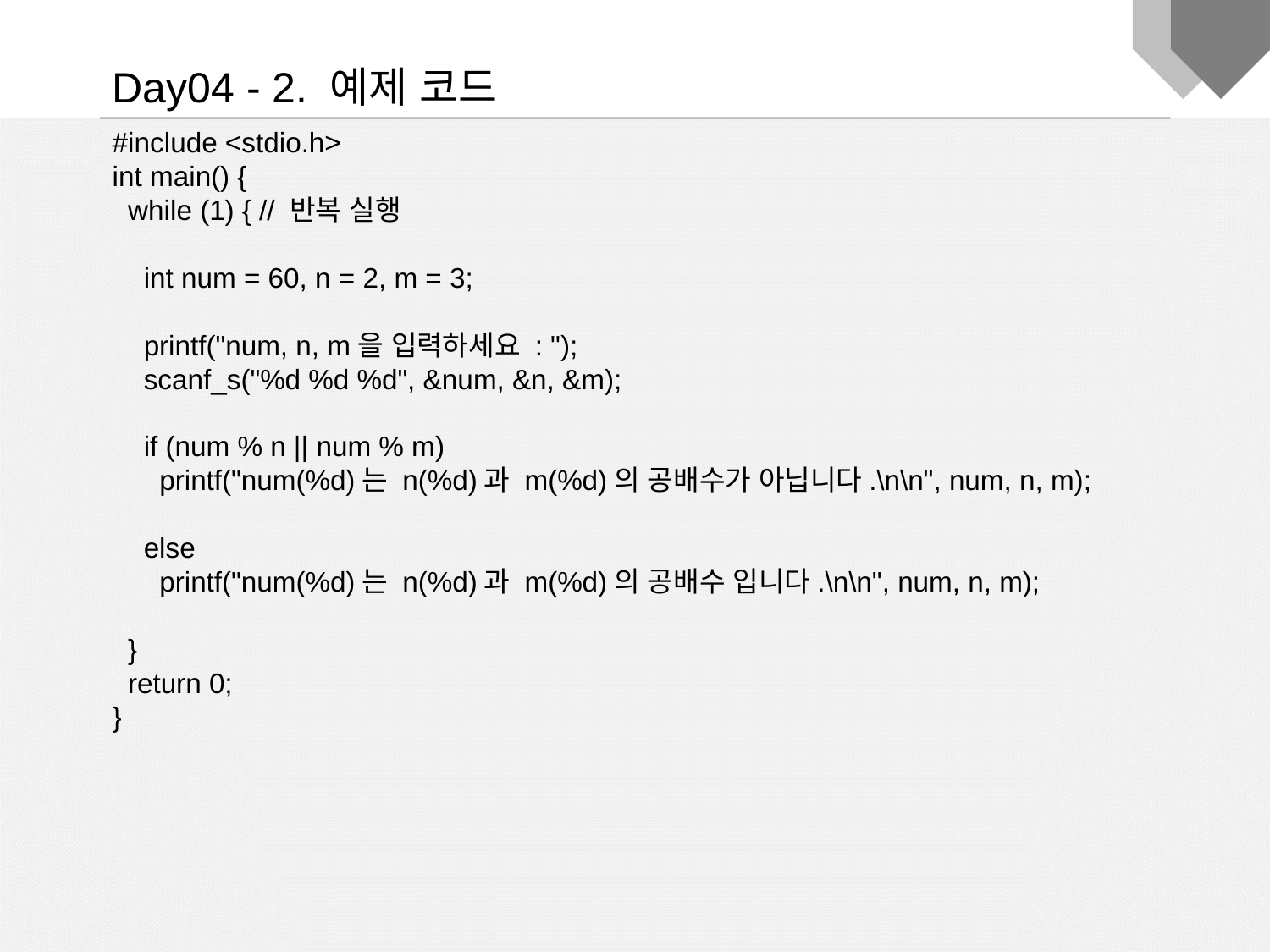

Day04 - 2. 예제 코드
#include <stdio.h>
int main() {
  while (1) { // 반복 실행

    int num = 60, n = 2, m = 3;

    printf("num, n, m을 입력하세요 : ");
    scanf_s("%d %d %d", &num, &n, &m);

    if (num % n || num % m)
      printf("num(%d)는 n(%d)과 m(%d)의 공배수가 아닙니다.\n\n", num, n, m);

    else
      printf("num(%d)는 n(%d)과 m(%d)의 공배수 입니다.\n\n", num, n, m);

  }
  return 0;
}